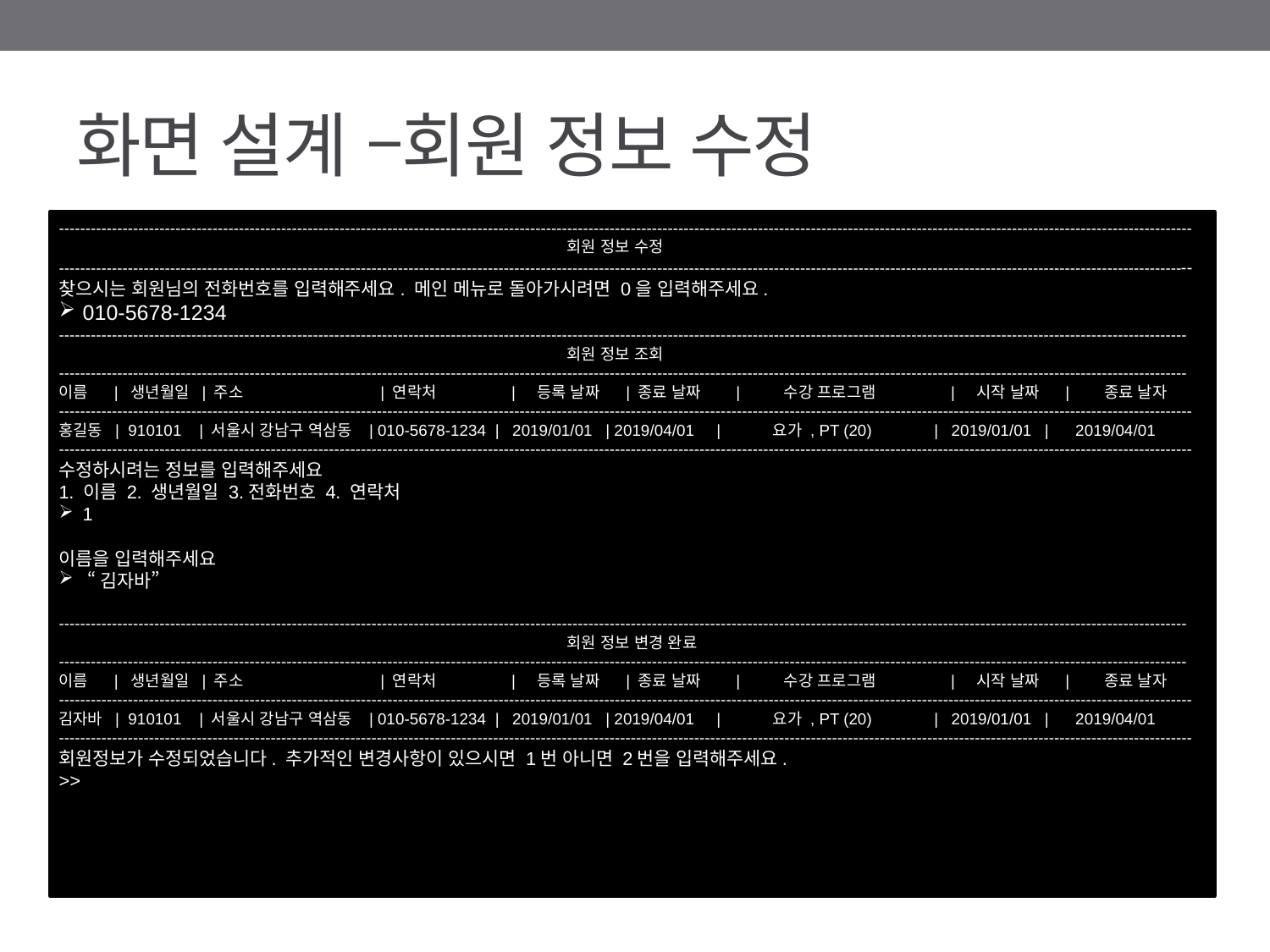

# 화면 설계 –회원 정보 수정
----------------------------------------------------------------------------------------------------------------------------------------------------------------------------------------------------------------------
				회원 정보 수정
----------------------------------------------------------------------------------------------------------------------------------------------------------------------------------------------------------------------
찾으시는 회원님의 전화번호를 입력해주세요. 메인 메뉴로 돌아가시려면 0을 입력해주세요.
010-5678-1234
---------------------------------------------------------------------------------------------------------------------------------------------------------------------------------------------------------------------
				회원 정보 조회
---------------------------------------------------------------------------------------------------------------------------------------------------------------------------------------------------------------------
이름     |  생년월일  | 주소                              | 연락처                |    등록 날짜     | 종료 날짜       |         수강 프로그램                |    시작 날짜     |       종료 날자
----------------------------------------------------------------------------------------------------------------------------------------------------------------------------------------------------------------------
홍길동  |  910101    | 서울시 강남구 역삼동   | 010-5678-1234  |   2019/01/01   | 2019/04/01     |           요가 , PT (20)              |   2019/01/01   |      2019/04/01
----------------------------------------------------------------------------------------------------------------------------------------------------------------------------------------------------------------------
수정하시려는 정보를 입력해주세요
1. 이름 2. 생년월일 3.전화번호 4. 연락처
1

이름을 입력해주세요
 “김자바”

---------------------------------------------------------------------------------------------------------------------------------------------------------------------------------------------------------------------
				회원 정보 변경 완료
---------------------------------------------------------------------------------------------------------------------------------------------------------------------------------------------------------------------
이름     |  생년월일  | 주소                              | 연락처                |    등록 날짜     | 종료 날짜       |         수강 프로그램                |    시작 날짜     |       종료 날자
----------------------------------------------------------------------------------------------------------------------------------------------------------------------------------------------------------------------
김자바  |  910101    | 서울시 강남구 역삼동   | 010-5678-1234  |   2019/01/01   | 2019/04/01     |           요가 , PT (20)              |   2019/01/01   |      2019/04/01
----------------------------------------------------------------------------------------------------------------------------------------------------------------------------------------------------------------------
회원정보가 수정되었습니다. 추가적인 변경사항이 있으시면 1번 아니면 2번을 입력해주세요.
>>